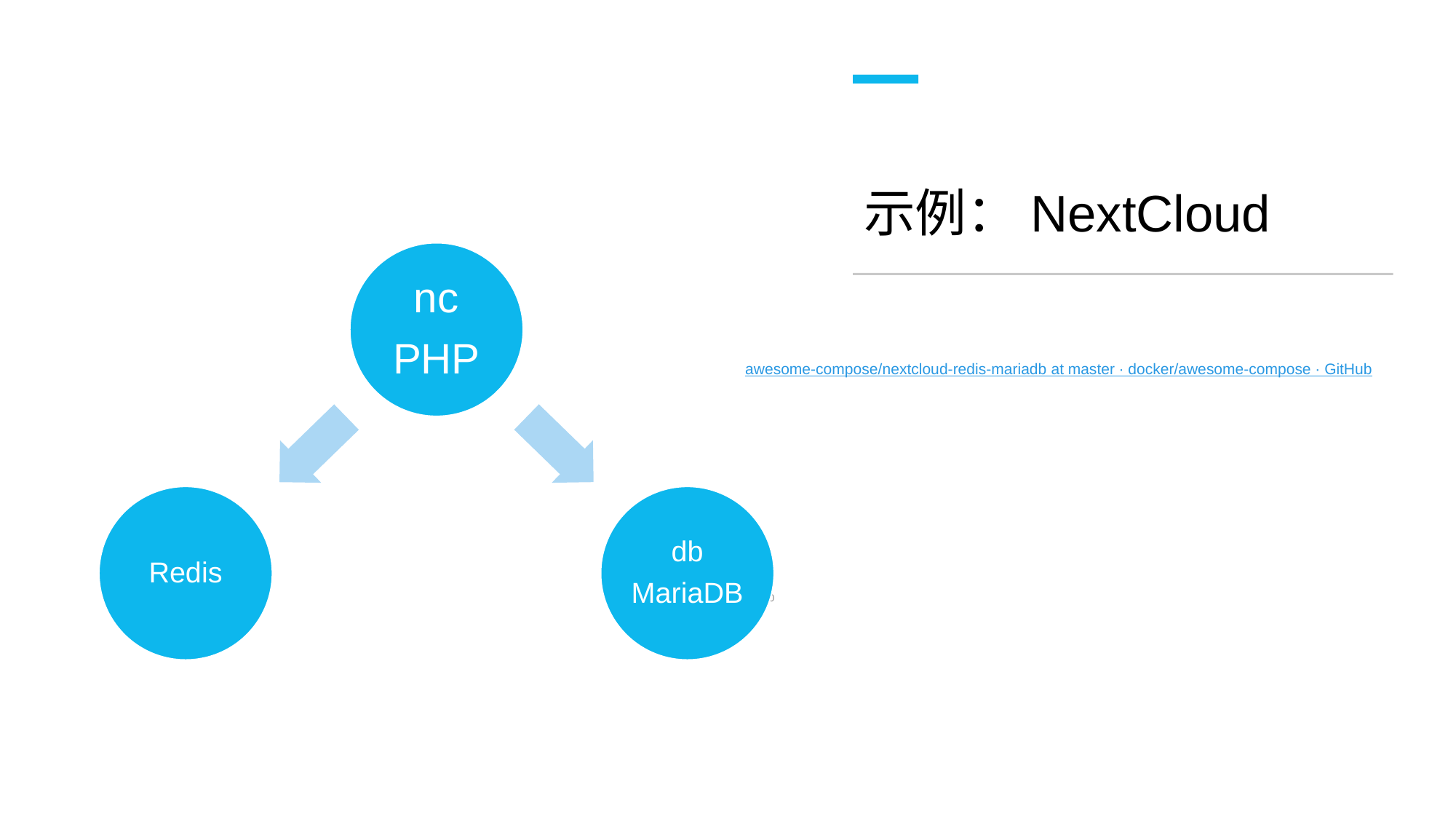

nc
PHP

db
MariaDB

Redis

# 示例：NextCloud

awesome-compose/nextcloud-redis-mariadb at master · docker/awesome-compose · GitHub
10